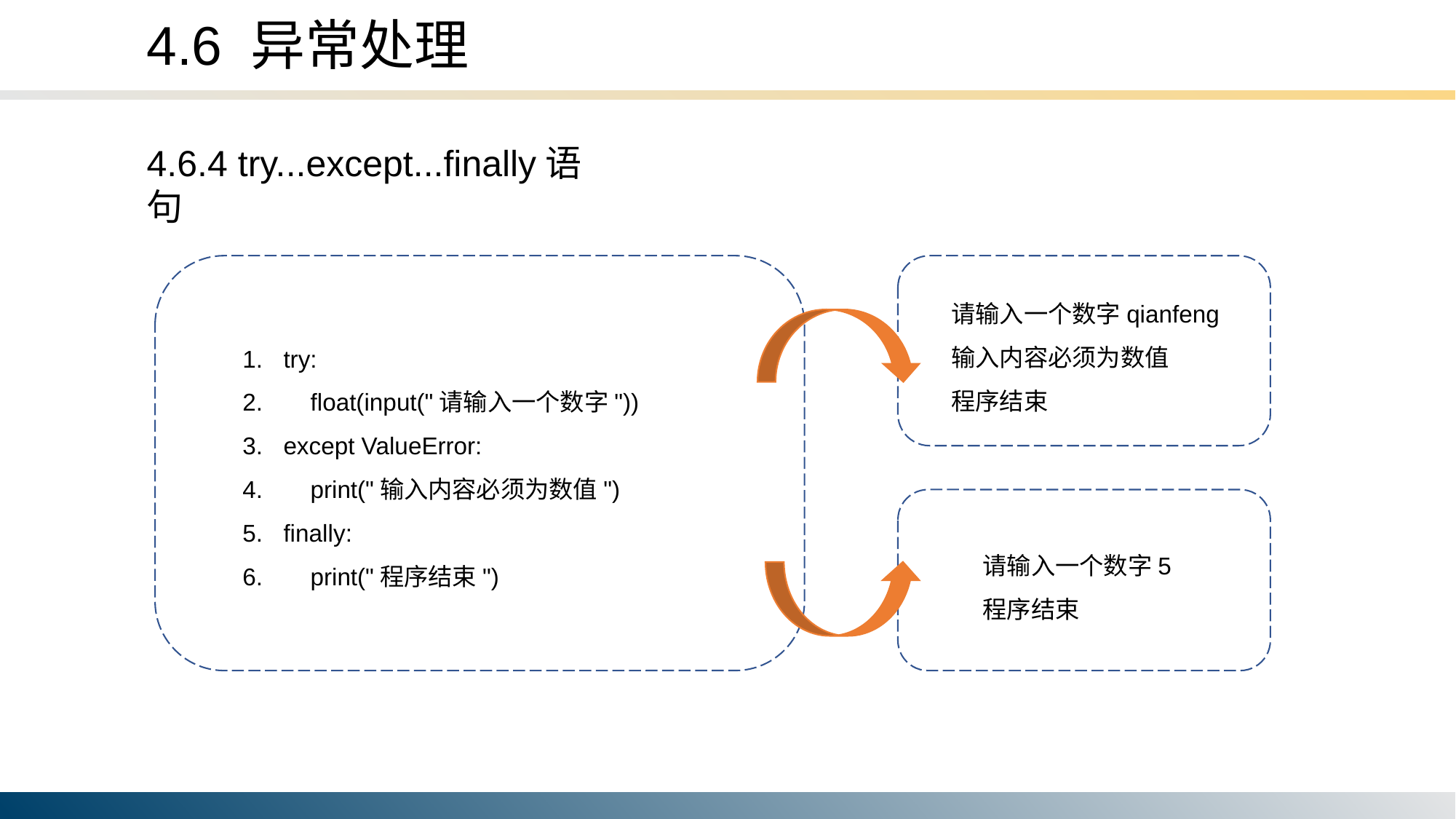

4.6 异常处理
4.6.4 try...except...finally语句

请输入一个数字qianfeng
输入内容必须为数值
程序结束

try:
    float(input("请输入一个数字"))
except ValueError:
    print("输入内容必须为数值")
finally:
    print("程序结束")

请输入一个数字5
程序结束